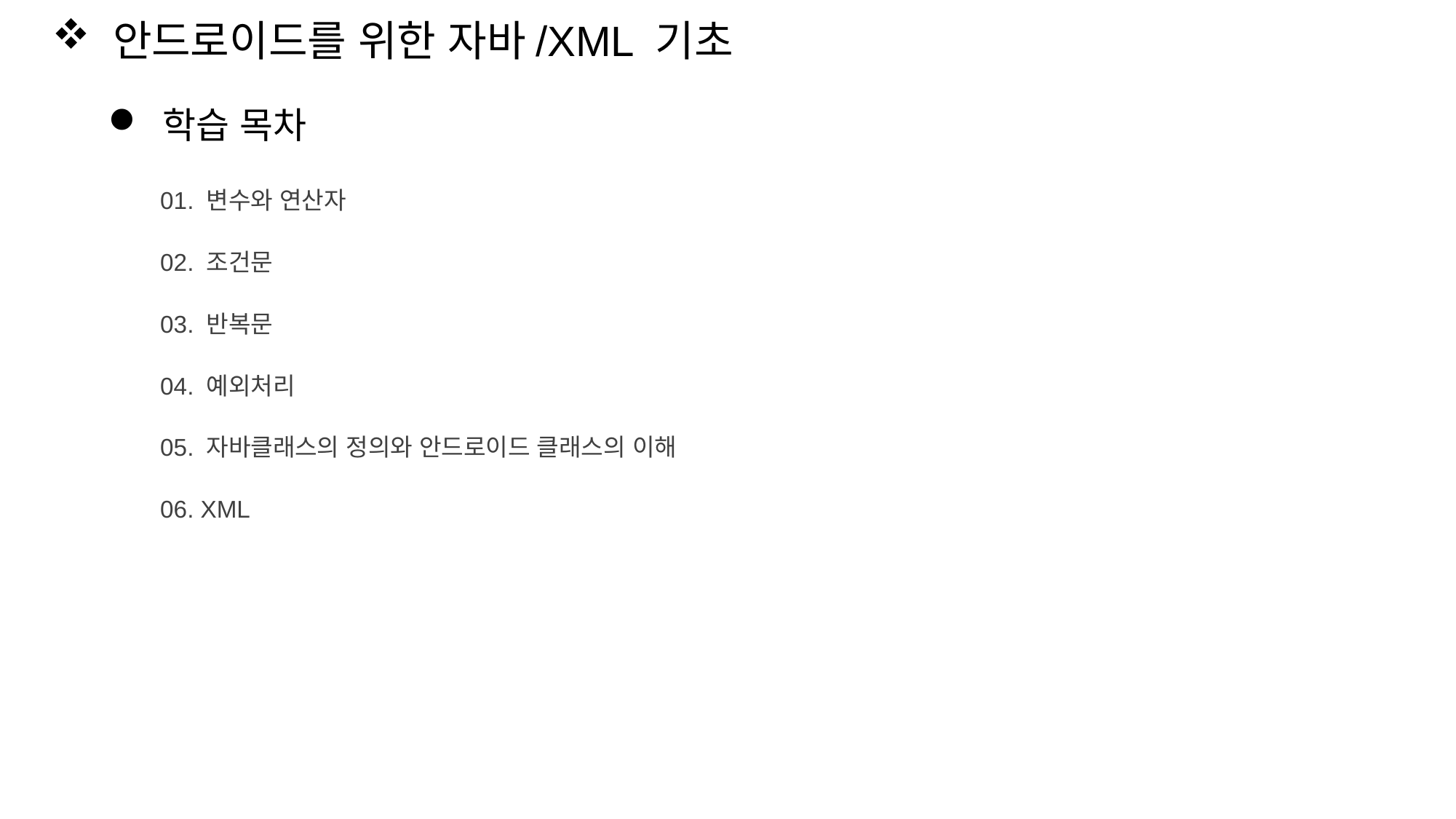

안드로이드를 위한 자바/XML 기초
학습 목차
01. 변수와 연산자
02. 조건문
03. 반복문
04. 예외처리
05. 자바클래스의 정의와 안드로이드 클래스의 이해
06. XML